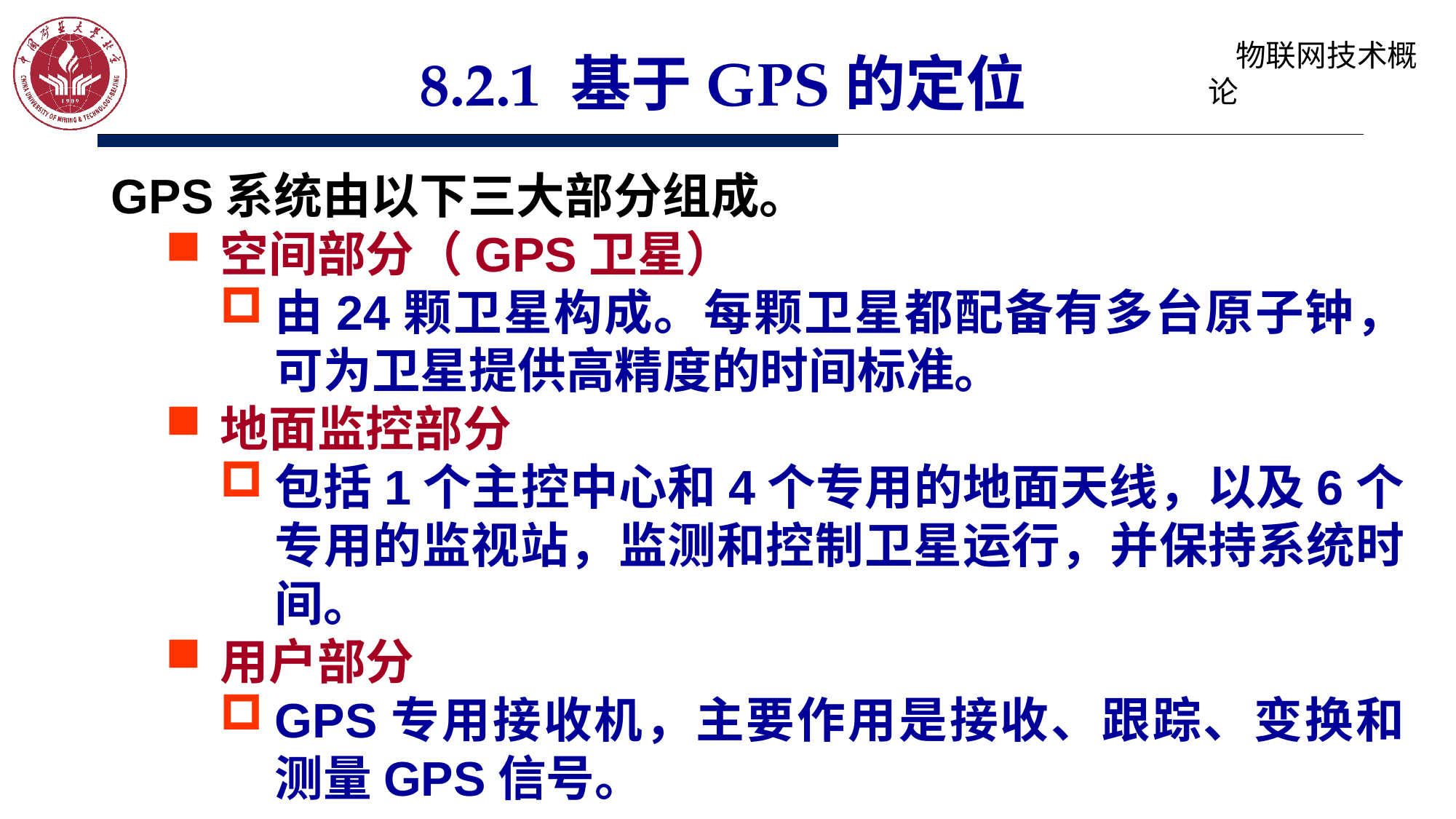

# 8.2.1 基于GPS的定位
GPS系统由以下三大部分组成。
空间部分（GPS卫星）
由24颗卫星构成。每颗卫星都配备有多台原子钟，可为卫星提供高精度的时间标准。
地面监控部分
包括1个主控中心和4个专用的地面天线，以及6个专用的监视站，监测和控制卫星运行，并保持系统时间。
用户部分
GPS专用接收机，主要作用是接收、跟踪、变换和测量GPS信号。